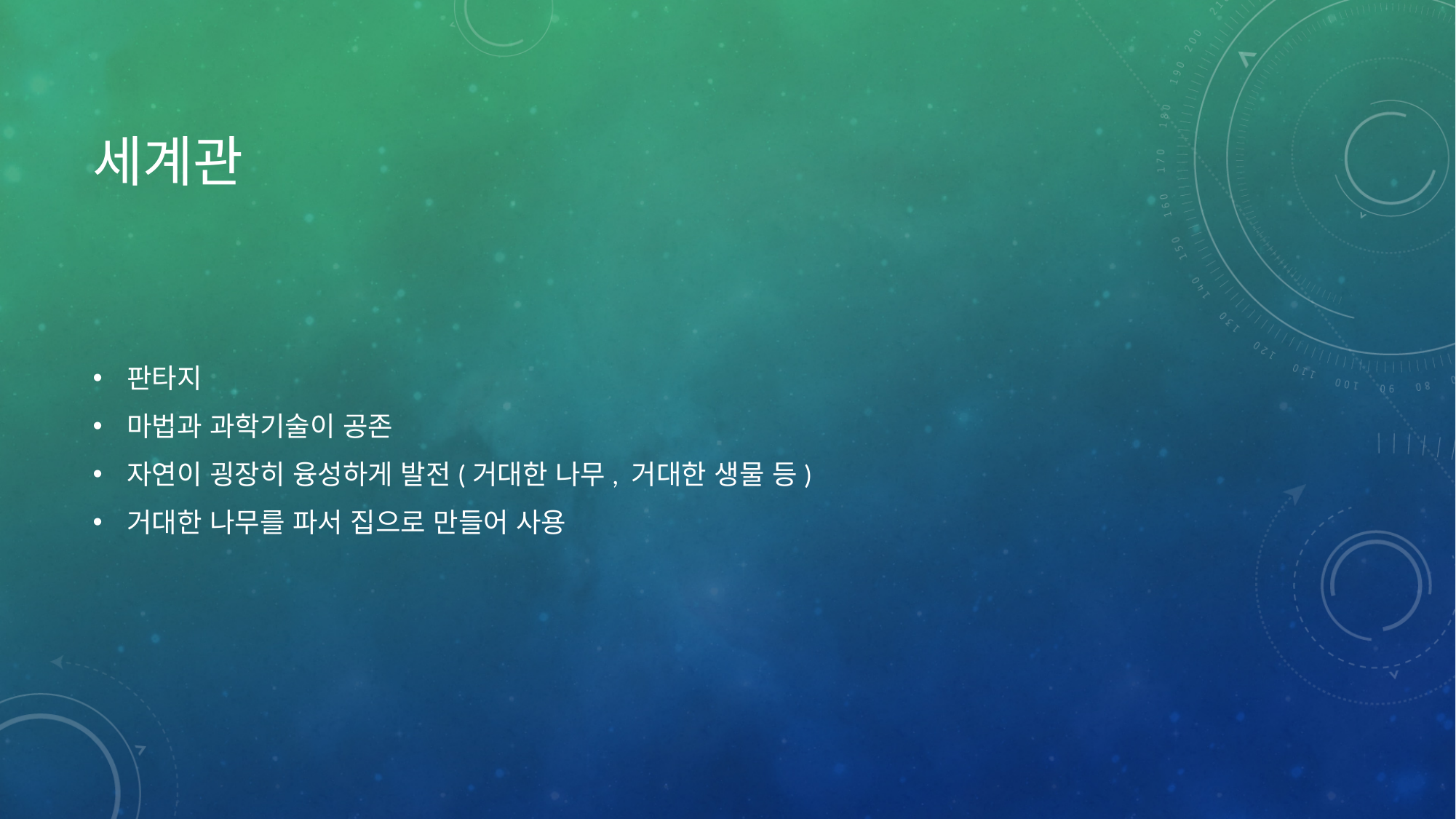

# 세계관
판타지
마법과 과학기술이 공존
자연이 굉장히 융성하게 발전(거대한 나무, 거대한 생물 등)
거대한 나무를 파서 집으로 만들어 사용